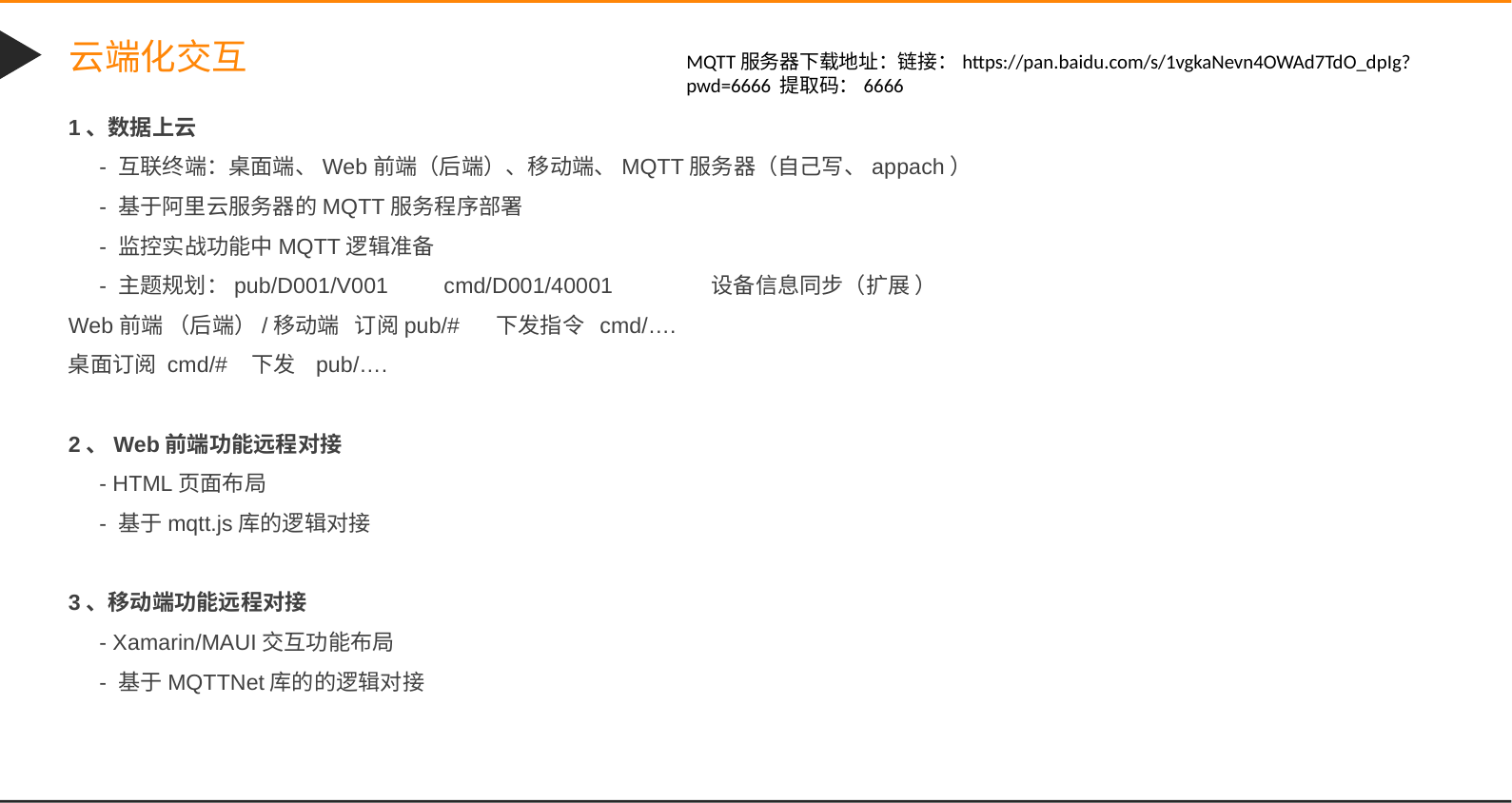

云端化交互
MQTT服务器下载地址：链接：https://pan.baidu.com/s/1vgkaNevn4OWAd7TdO_dpIg?pwd=6666 提取码：6666
1、数据上云
     - 互联终端：桌面端、Web前端（后端）、移动端、MQTT服务器（自己写、appach）
     - 基于阿里云服务器的MQTT服务程序部署
     - 监控实战功能中MQTT逻辑准备
     - 主题规划：pub/D001/V001         cmd/D001/40001               设备信息同步（扩展 ）
Web前端 （后端）/移动端   订阅pub/#     下发指令  cmd/….
桌面订阅 cmd/#   下发   pub/….

2、Web前端功能远程对接
     - HTML页面布局
     - 基于mqtt.js库的逻辑对接

3、移动端功能远程对接
     - Xamarin/MAUI交互功能布局
     - 基于MQTTNet库的的逻辑对接